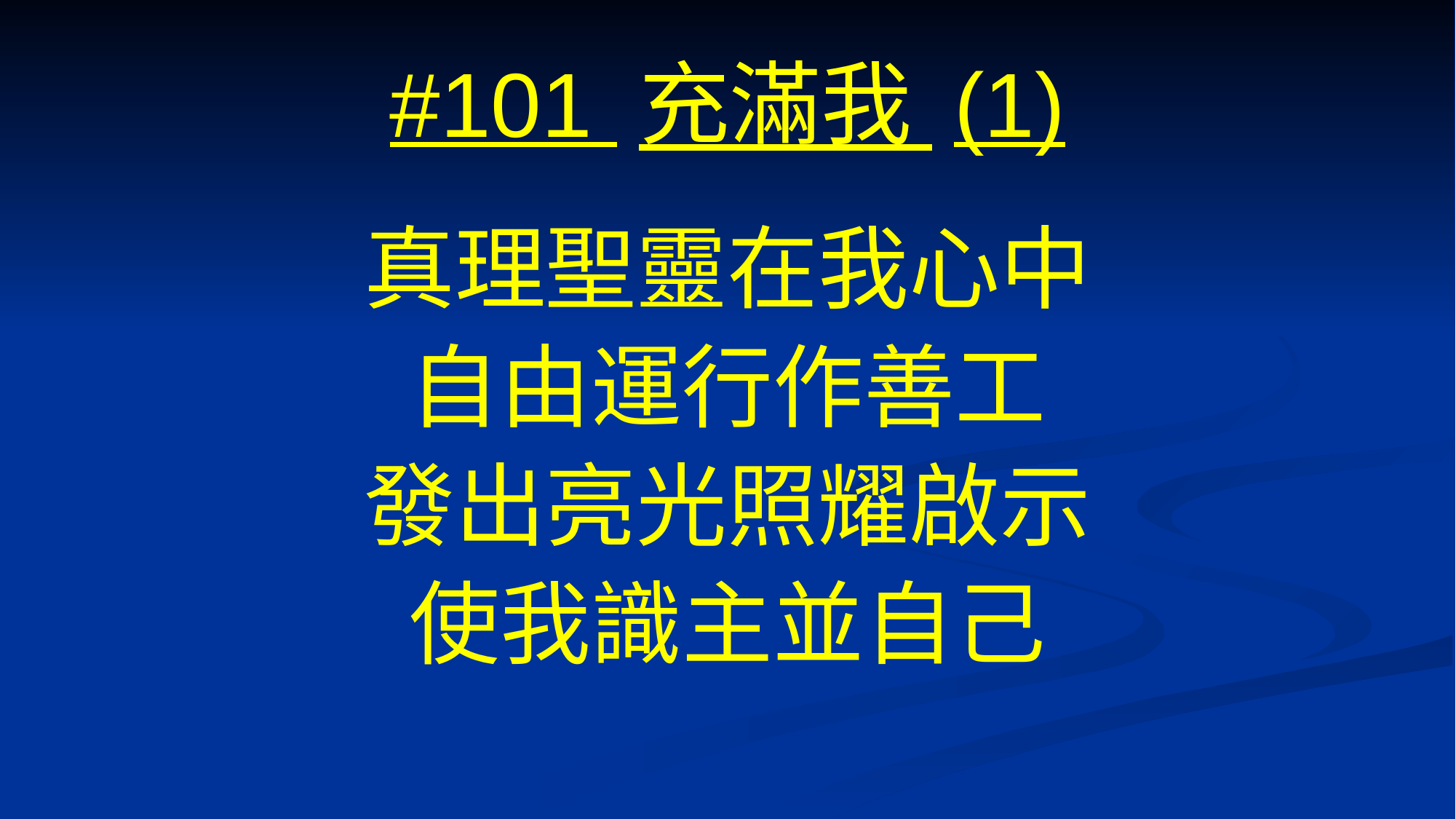

# #101 充滿我 (1)
真理聖靈在我心中
自由運行作善工
發出亮光照耀啟示
使我識主並自己